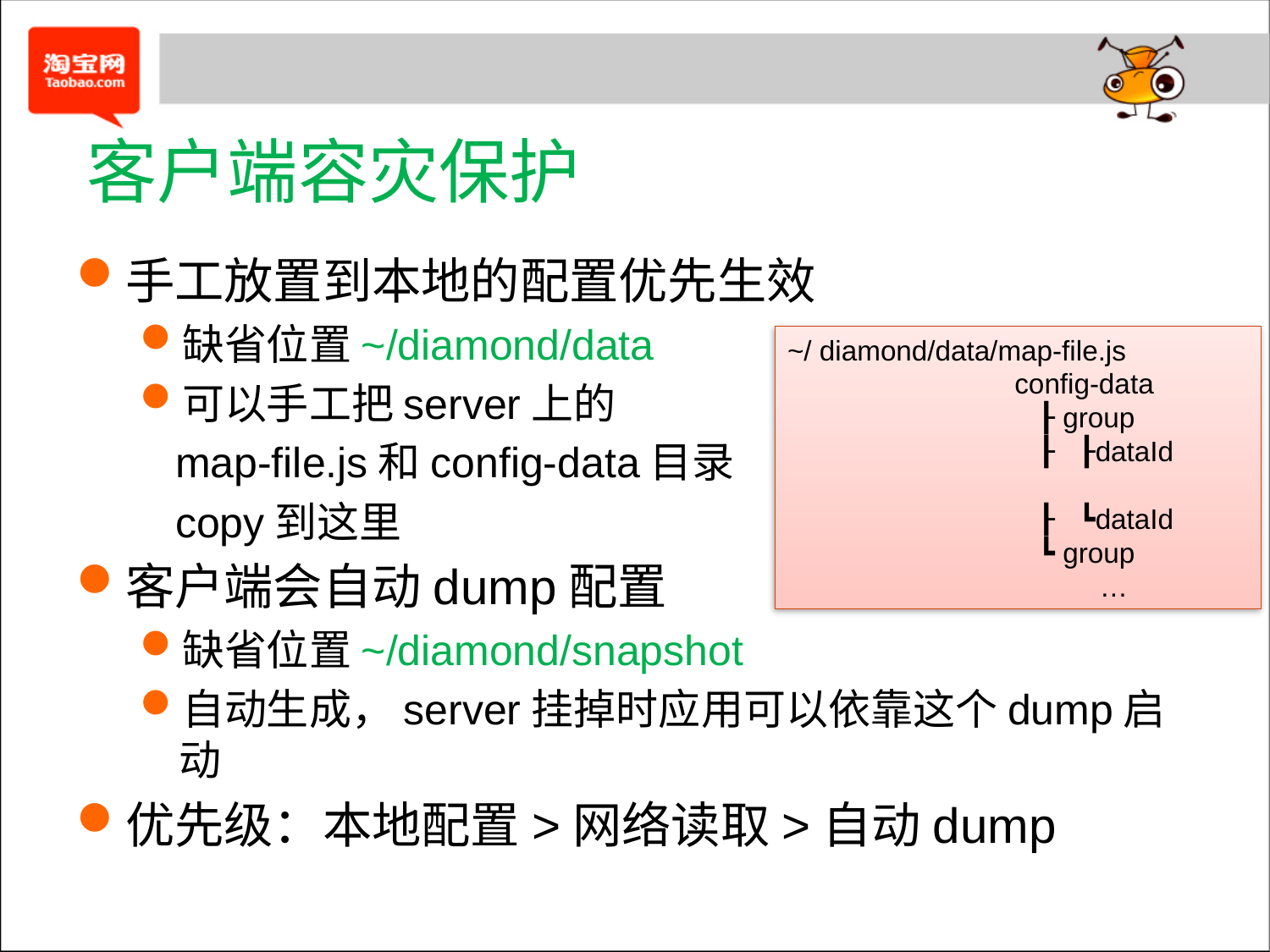

# 客户端容灾保护
手工放置到本地的配置优先生效
缺省位置~/diamond/data
可以手工把server上的
   map-file.js和config-data目录
   copy到这里
客户端会自动dump配置
缺省位置~/diamond/snapshot
自动生成，server挂掉时应用可以依靠这个dump启动
优先级：本地配置>网络读取>自动dump

~/ diamond/data/map-file.js
                             config-data
                                ┠ group
                                ┠   ┠dataId
                                ┠   ┗dataId
                                ┗ group
                                        …